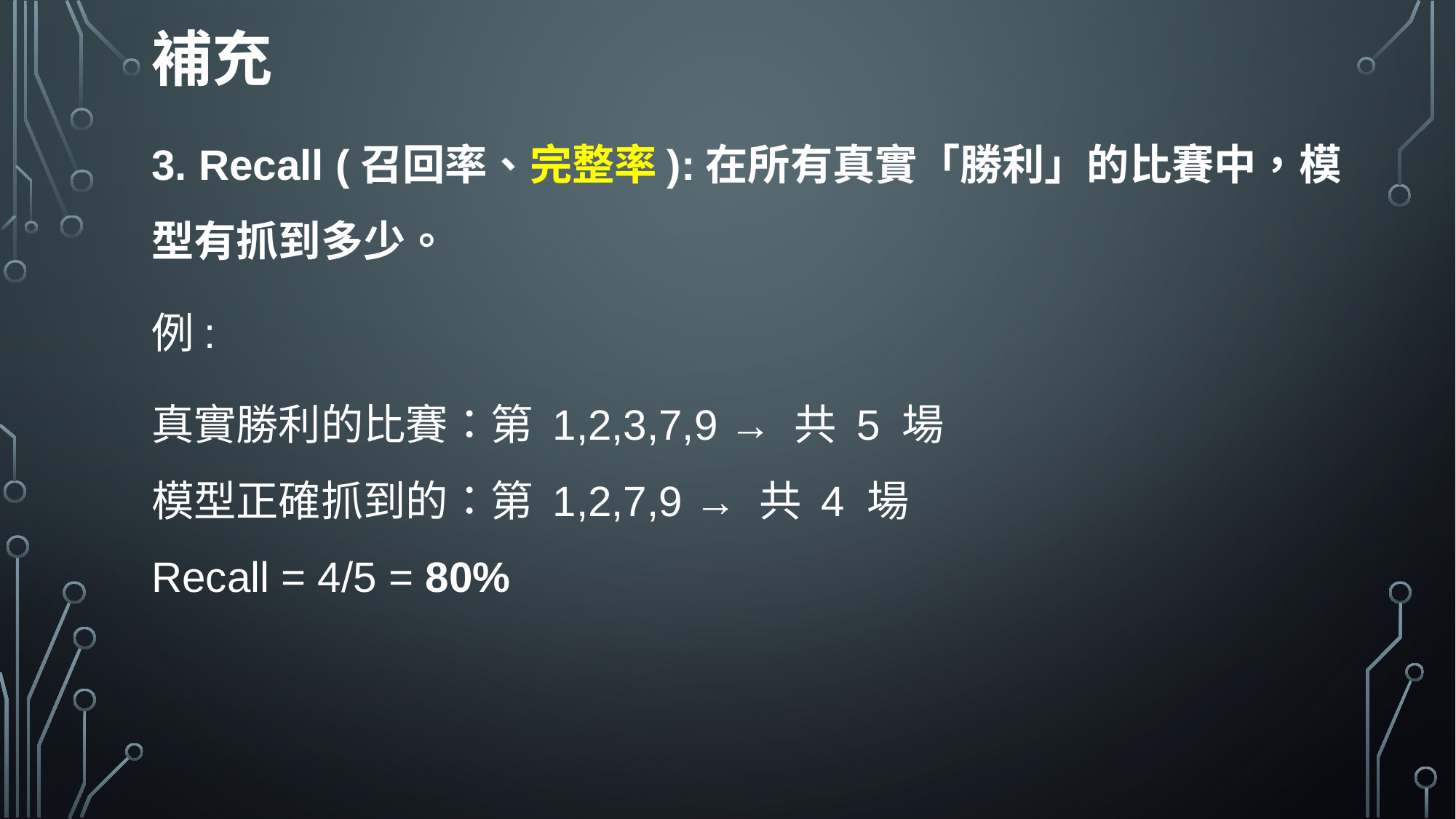

補充
3. Recall (召回率、完整率):在所有真實「勝利」的比賽中，模型有抓到多少。
例:
真實勝利的比賽：第 1,2,3,7,9 → 共 5 場
模型正確抓到的：第 1,2,7,9 → 共 4 場
Recall = 4/5 = 80%